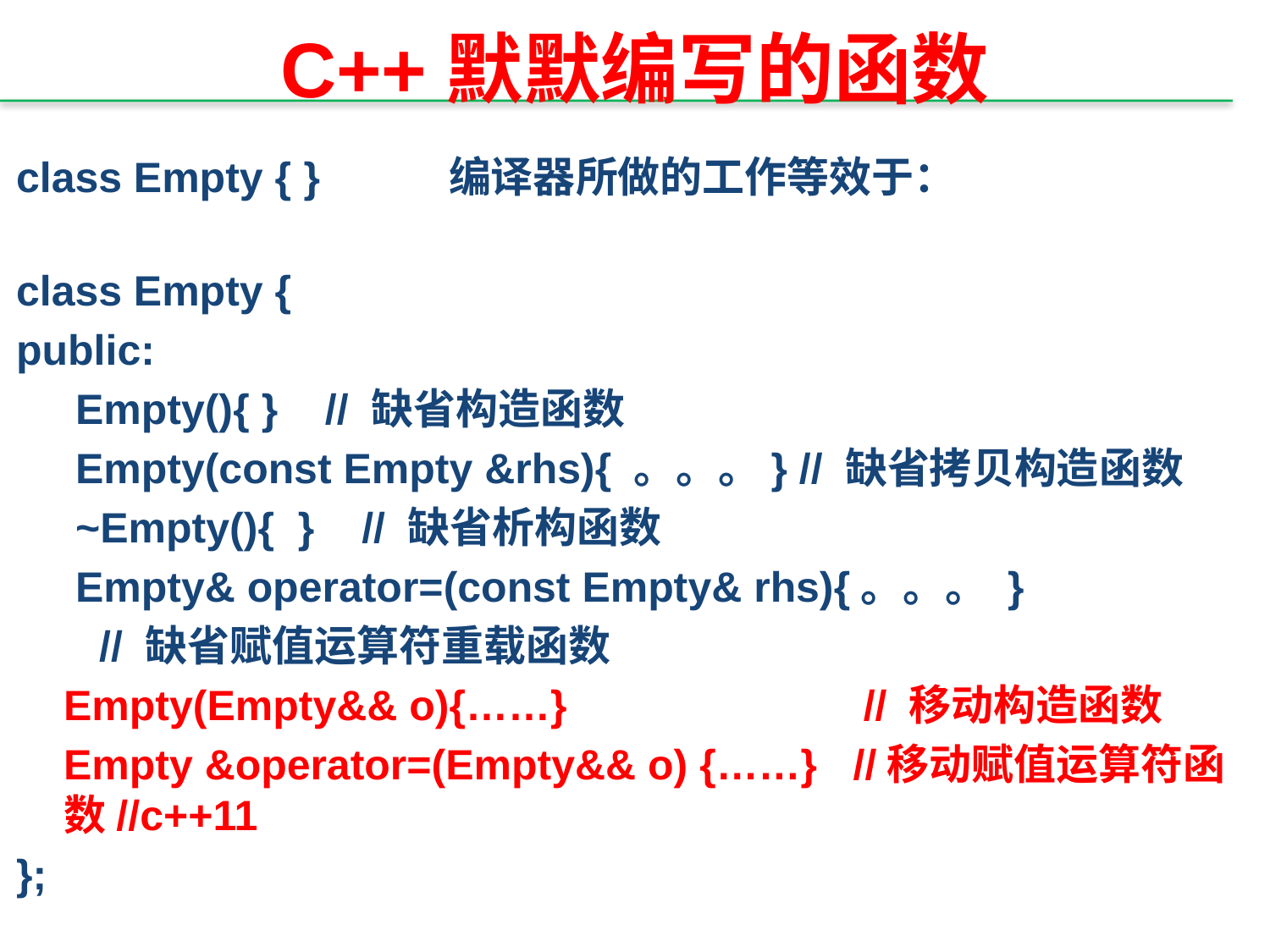

# C++默默编写的函数
class Empty { }          编译器所做的工作等效于：

class Empty {
public:
     Empty(){ }    // 缺省构造函数
     Empty(const Empty &rhs){ 。。。} // 缺省拷贝构造函数
     ~Empty(){  }    // 缺省析构函数
     Empty& operator=(const Empty& rhs){。。。 }
       // 缺省赋值运算符重载函数
    Empty(Empty&& o){……}                         // 移动构造函数
    Empty &operator=(Empty&& o) {……}   //移动赋值运算符函数//c++11
};